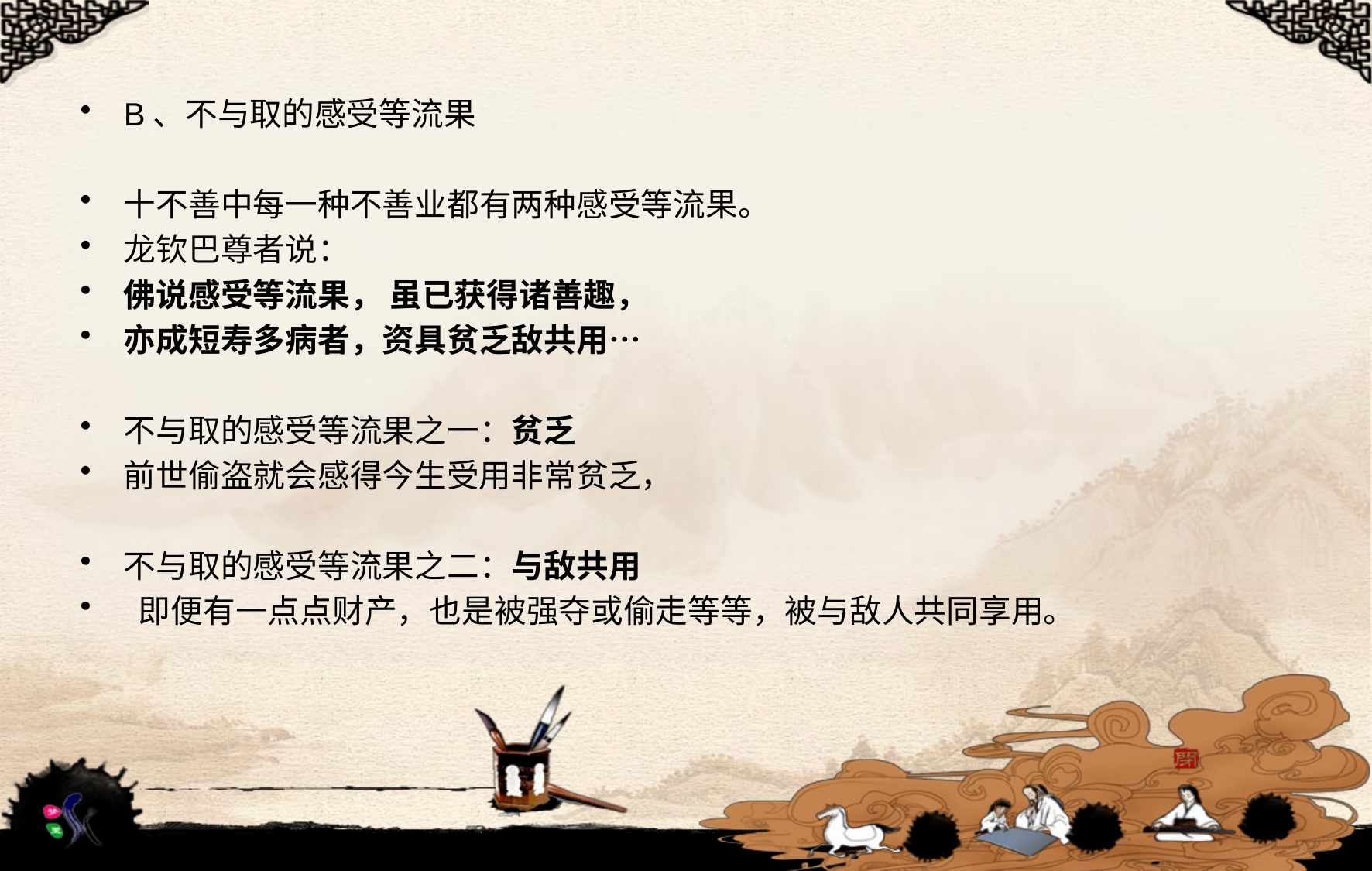

B、不与取的感受等流果

十不善中每一种不善业都有两种感受等流果。
龙钦巴尊者说：
佛说感受等流果， 虽已获得诸善趣，
亦成短寿多病者，资具贫乏敌共用…

不与取的感受等流果之一：贫乏
前世偷盗就会感得今生受用非常贫乏，

不与取的感受等流果之二：与敌共用
 即便有一点点财产，也是被强夺或偷走等等，被与敌人共同享用。

#